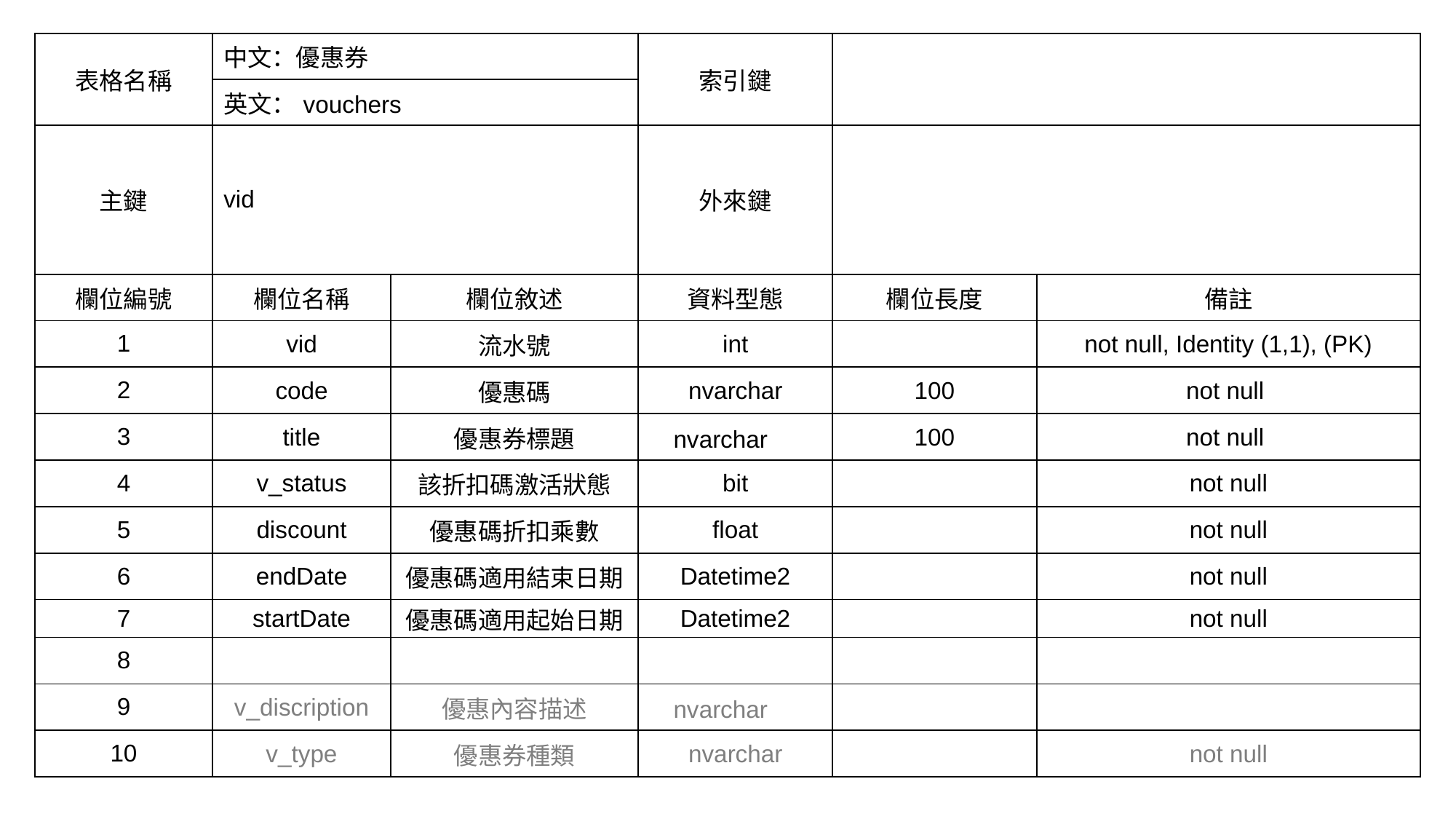

| 表格名稱 | 中文：優惠券 |  | 索引鍵 |  |  |
| --- | --- | --- | --- | --- | --- |
|  | 英文：vouchers |  |  |  |  |
| 主鍵 | vid |  | 外來鍵 |  |  |
| 欄位編號 | 欄位名稱 | 欄位敘述 | 資料型態 | 欄位長度 | 備註 |
| 1 | vid | 流水號 | int |  | not null, Identity (1,1), (PK) |
| 2 | code | 優惠碼 | nvarchar | 100 | not null |
| 3 | title | 優惠券標題 | nvarchar | 100 | not null |
| 4 | v\_status | 該折扣碼激活狀態 | bit |  | not null |
| 5 | discount | 優惠碼折扣乘數 | float |  | not null |
| 6 | endDate | 優惠碼適用結束日期 | Datetime2 |  | not null |
| 7 | startDate | 優惠碼適用起始日期 | Datetime2 |  | not null |
| 8 |  |  |  |  |  |
| 9 | v\_discription | 優惠內容描述 | nvarchar |  |  |
| 10 | v\_type | 優惠券種類 | nvarchar |  | not null |